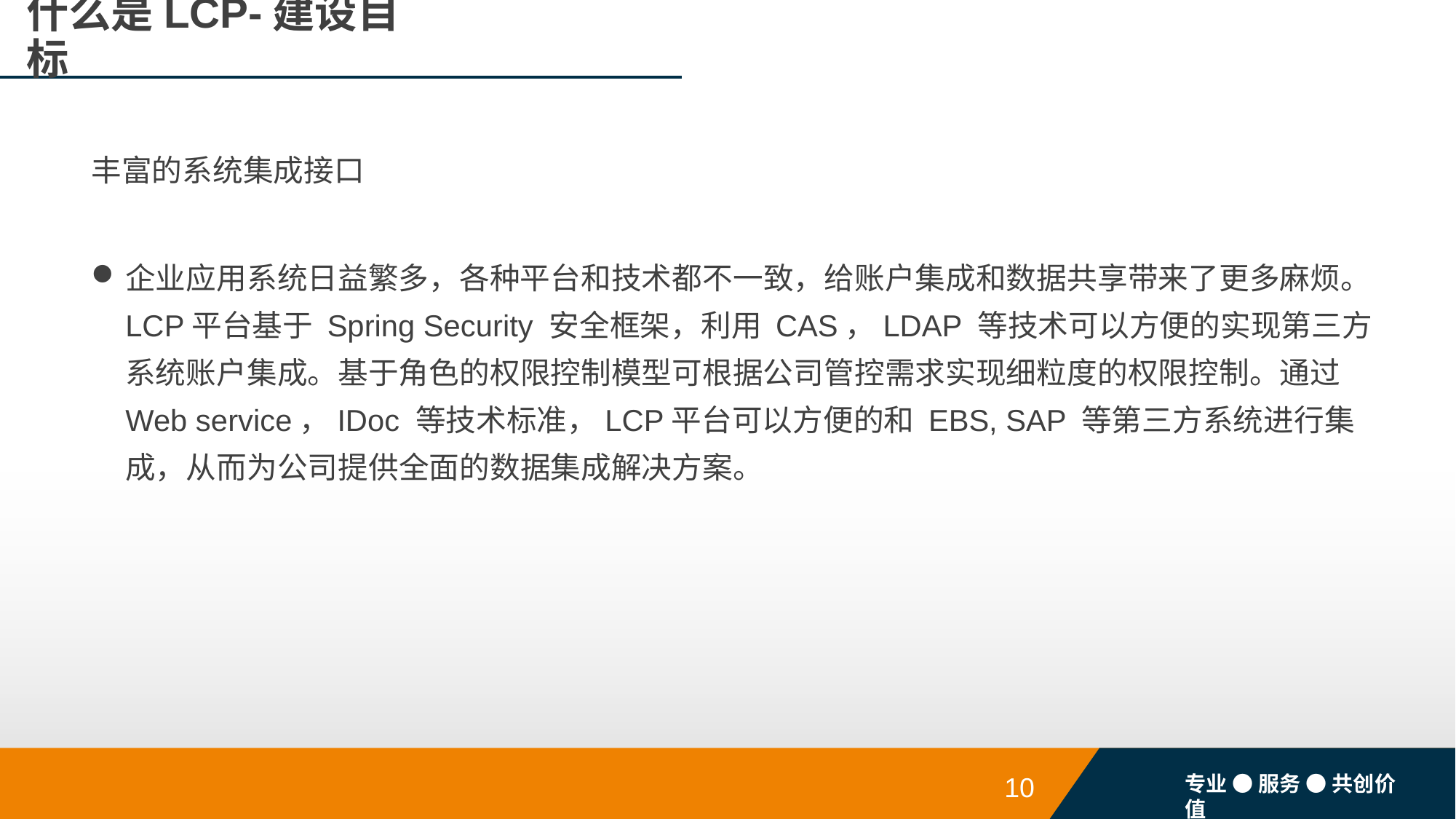

# 什么是LCP-建设目标
丰富的系统集成接口
企业应用系统日益繁多，各种平台和技术都不一致，给账户集成和数据共享带来了更多麻烦。LCP平台基于 Spring Security 安全框架，利用 CAS，LDAP 等技术可以方便的实现第三方系统账户集成。基于角色的权限控制模型可根据公司管控需求实现细粒度的权限控制。通过 Web service，IDoc 等技术标准，LCP平台可以方便的和 EBS, SAP 等第三方系统进行集成，从而为公司提供全面的数据集成解决方案。